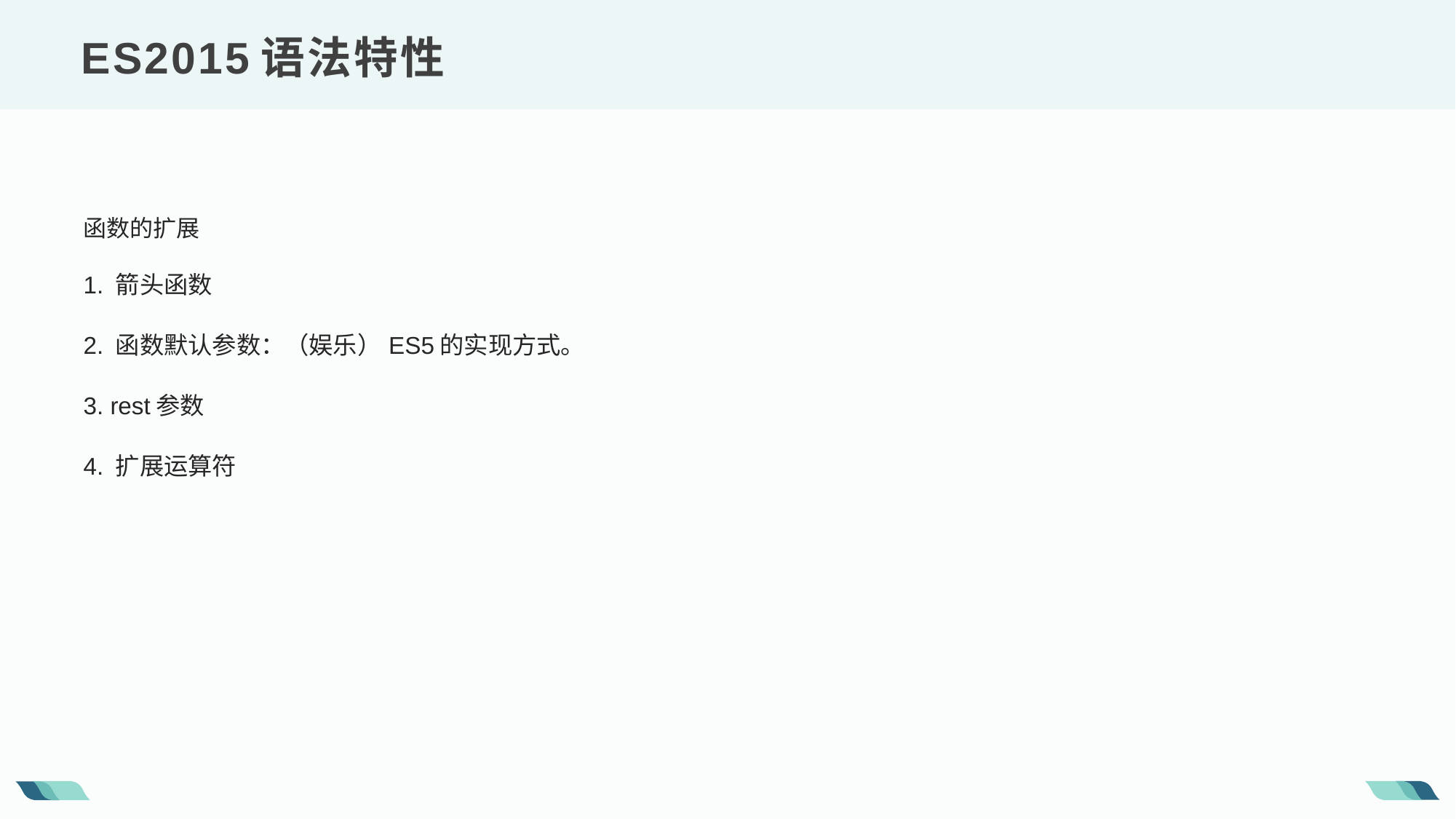

ES2015语法特性
函数的扩展
1. 箭头函数
2. 函数默认参数：（娱乐）ES5的实现方式。
3. rest参数
4. 扩展运算符